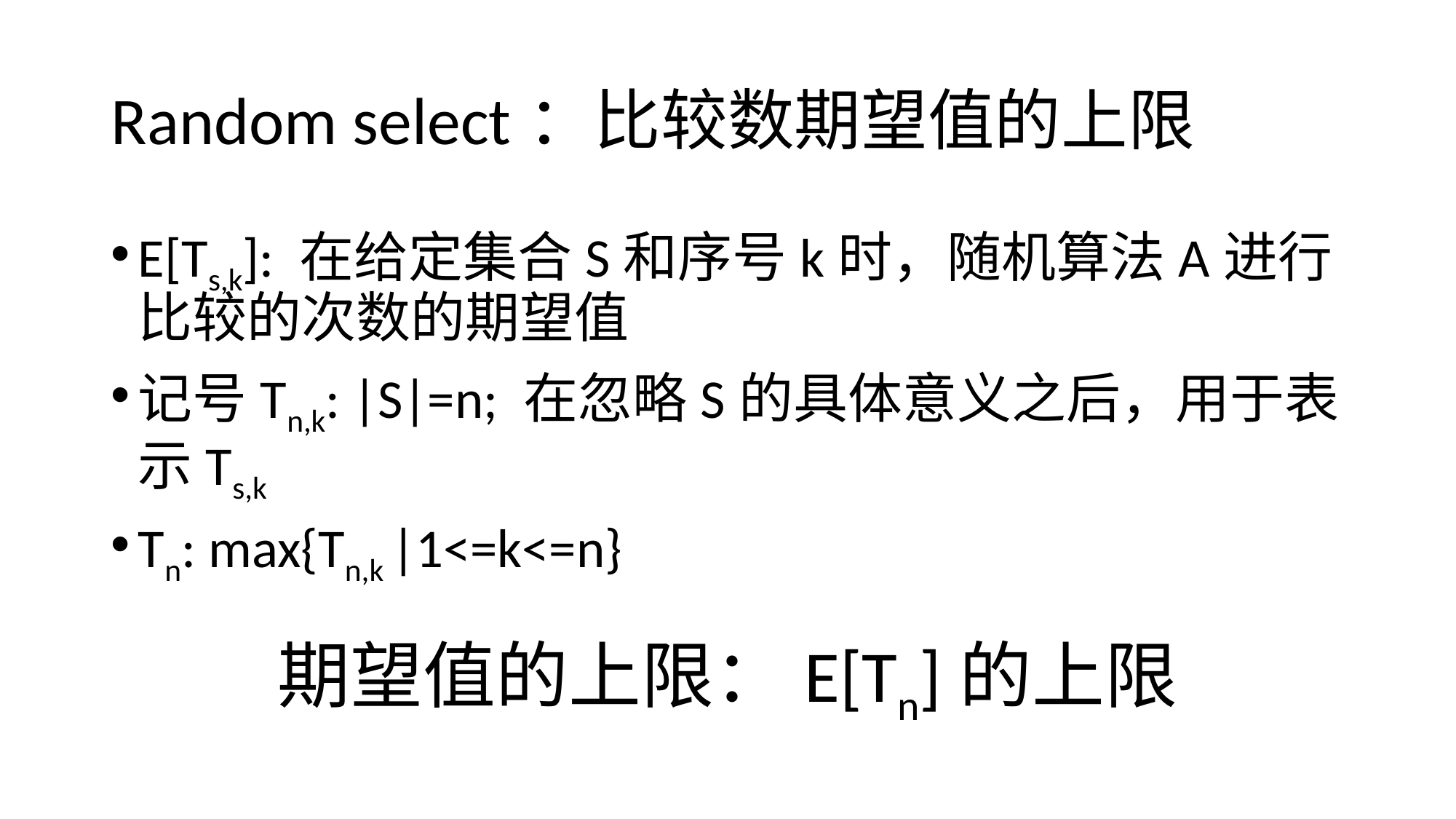

# Random select：比较数期望值的上限
E[Ts,k]: 在给定集合S和序号k时，随机算法A进行比较的次数的期望值
记号Tn,k: |S|=n; 在忽略S的具体意义之后，用于表示Ts,k
Tn: max{Tn,k |1<=k<=n}
期望值的上限：E[Tn]的上限